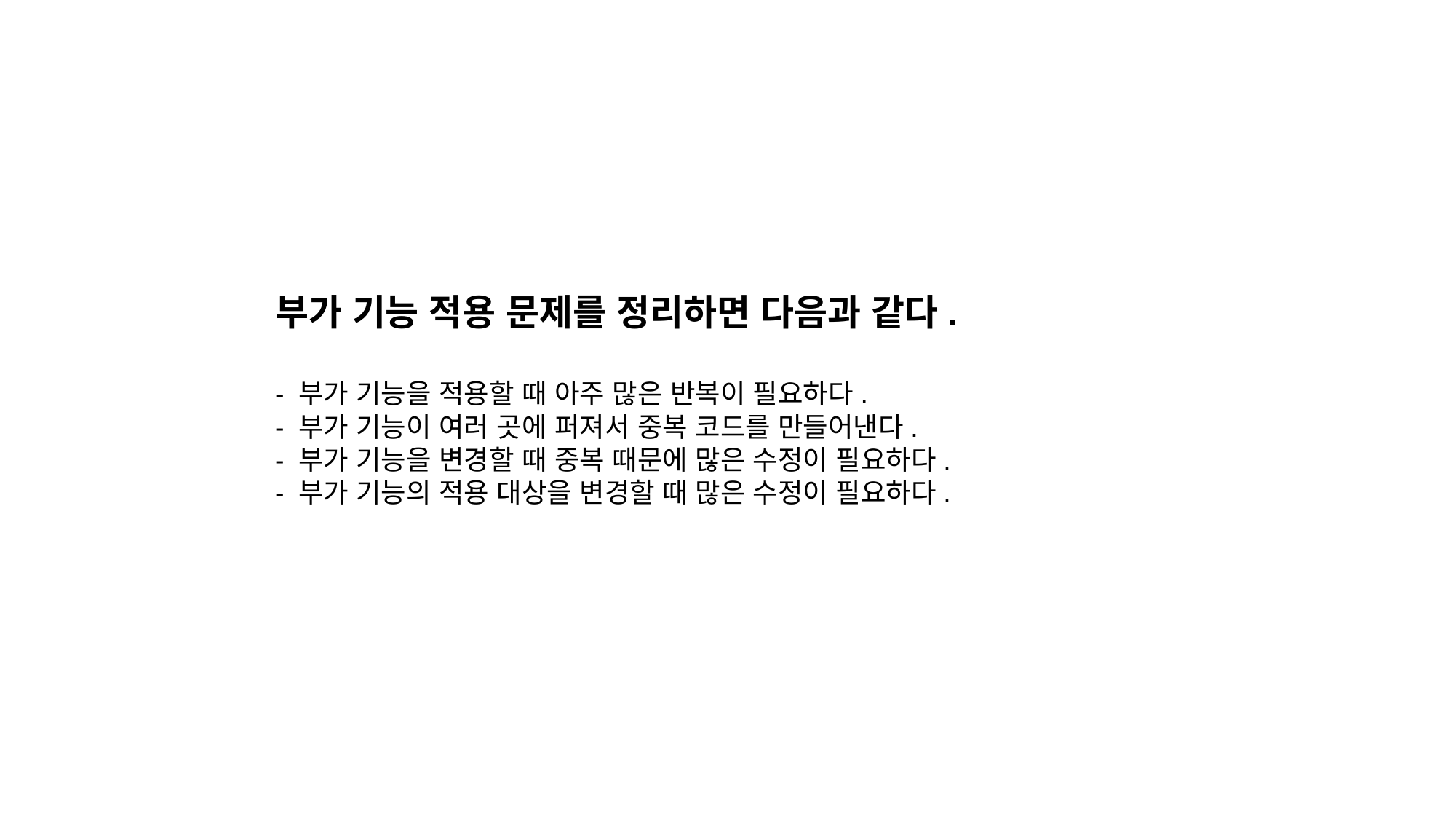

부가 기능 적용 문제를 정리하면 다음과 같다.

- 부가 기능을 적용할 때 아주 많은 반복이 필요하다.
- 부가 기능이 여러 곳에 퍼져서 중복 코드를 만들어낸다.
- 부가 기능을 변경할 때 중복 때문에 많은 수정이 필요하다.
- 부가 기능의 적용 대상을 변경할 때 많은 수정이 필요하다.